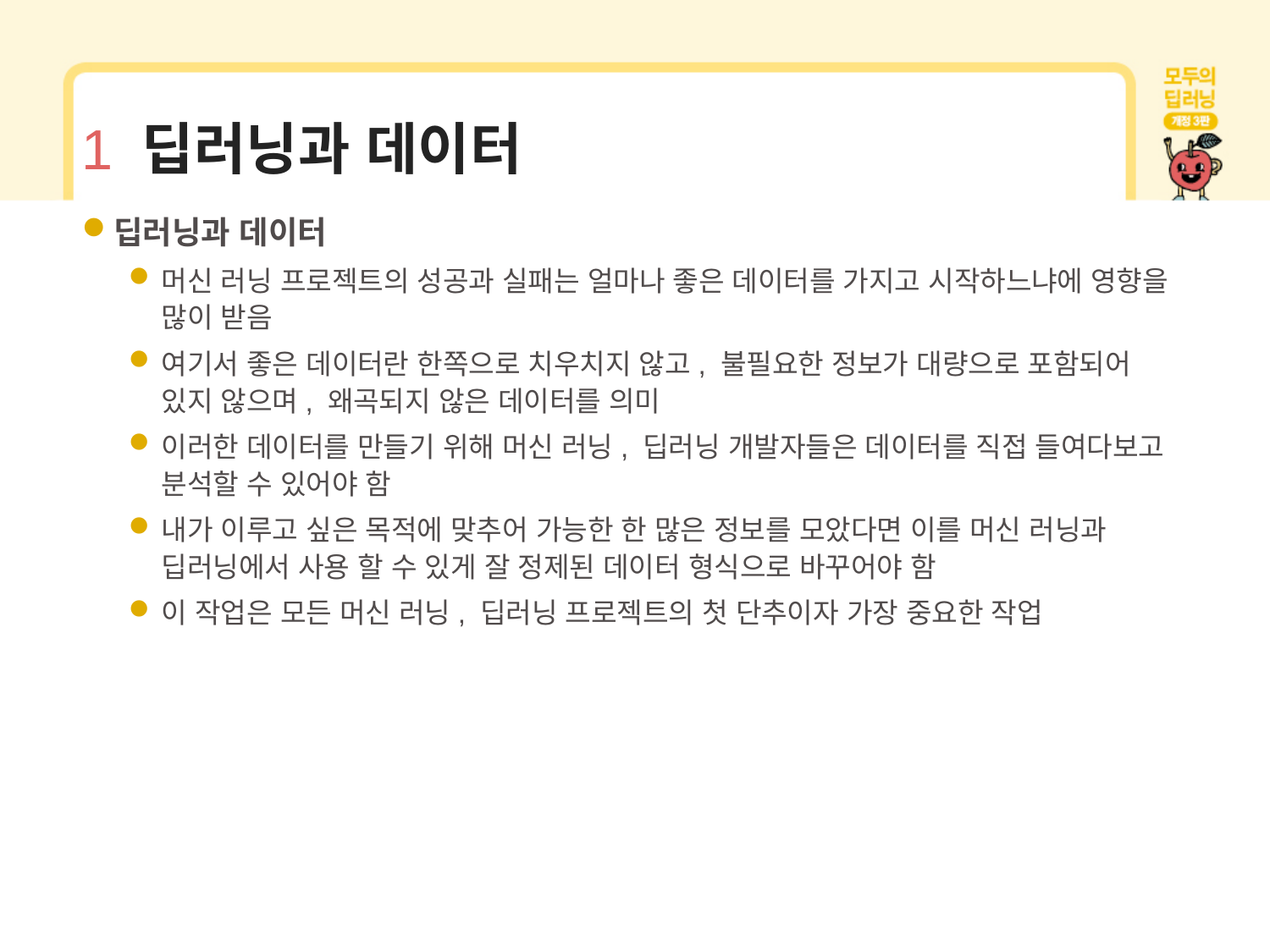

# 1 딥러닝과 데이터
딥러닝과 데이터
머신 러닝 프로젝트의 성공과 실패는 얼마나 좋은 데이터를 가지고 시작하느냐에 영향을 많이 받음
여기서 좋은 데이터란 한쪽으로 치우치지 않고, 불필요한 정보가 대량으로 포함되어 있지 않으며, 왜곡되지 않은 데이터를 의미
이러한 데이터를 만들기 위해 머신 러닝, 딥러닝 개발자들은 데이터를 직접 들여다보고 분석할 수 있어야 함
내가 이루고 싶은 목적에 맞추어 가능한 한 많은 정보를 모았다면 이를 머신 러닝과 딥러닝에서 사용 할 수 있게 잘 정제된 데이터 형식으로 바꾸어야 함
이 작업은 모든 머신 러닝, 딥러닝 프로젝트의 첫 단추이자 가장 중요한 작업